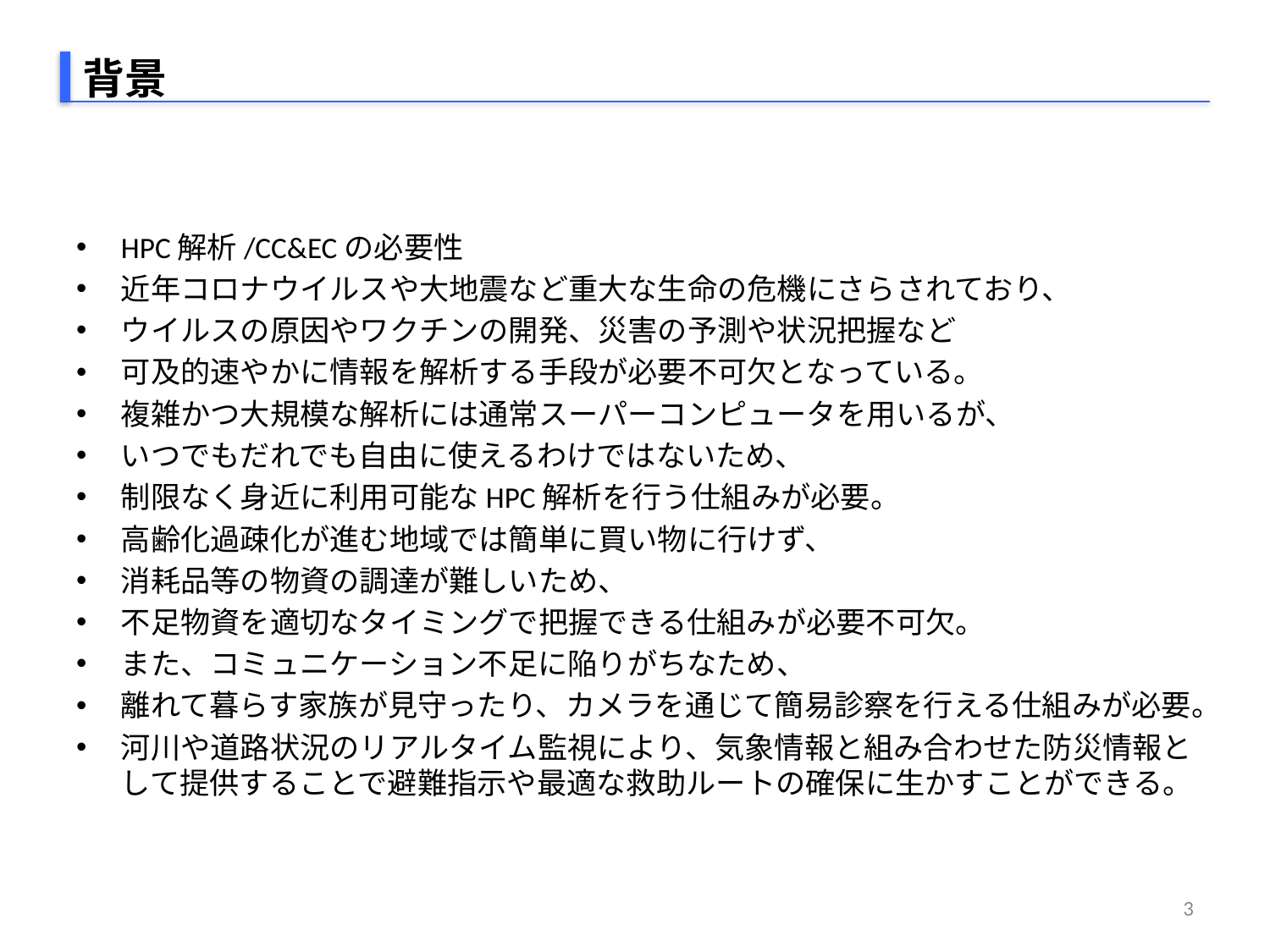

#
背景

HPC解析/CC&ECの必要性
近年コロナウイルスや大地震など重大な生命の危機にさらされており、
ウイルスの原因やワクチンの開発、災害の予測や状況把握など
可及的速やかに情報を解析する手段が必要不可欠となっている。
複雑かつ大規模な解析には通常スーパーコンピュータを用いるが、
いつでもだれでも自由に使えるわけではないため、
制限なく身近に利用可能なHPC解析を行う仕組みが必要。
高齢化過疎化が進む地域では簡単に買い物に行けず、
消耗品等の物資の調達が難しいため、
不足物資を適切なタイミングで把握できる仕組みが必要不可欠。
また、コミュニケーション不足に陥りがちなため、
離れて暮らす家族が見守ったり、カメラを通じて簡易診察を行える仕組みが必要。
河川や道路状況のリアルタイム監視により、気象情報と組み合わせた防災情報として提供することで避難指示や最適な救助ルートの確保に生かすことができる。

3